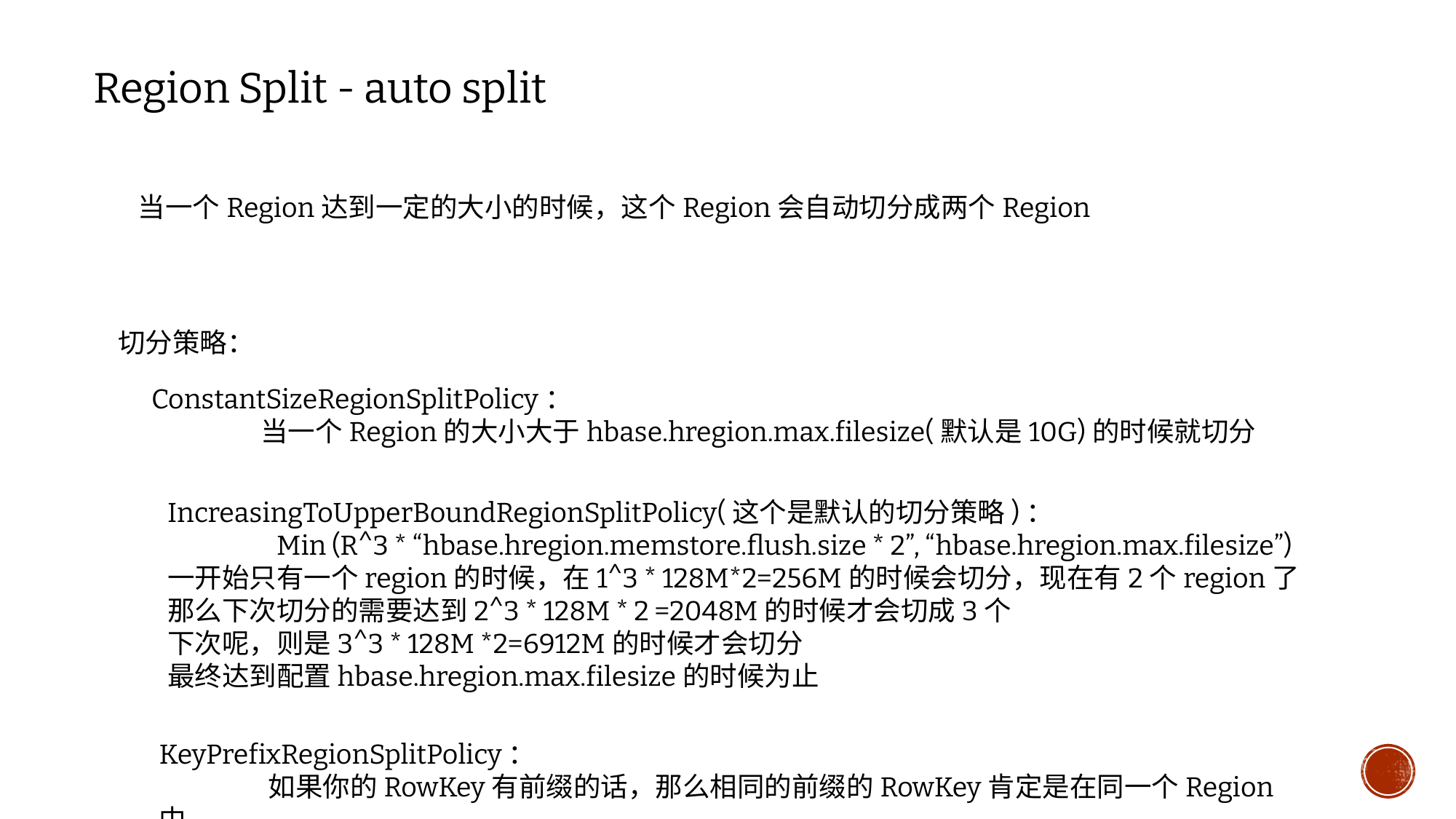

Region Split - auto split
当一个Region达到一定的大小的时候，这个Region会自动切分成两个Region
切分策略：
ConstantSizeRegionSplitPolicy：
	当一个Region的大小大于hbase.hregion.max.filesize(默认是10G)的时候就切分
IncreasingToUpperBoundRegionSplitPolicy(这个是默认的切分策略)：
	Min (R^3 * “hbase.hregion.memstore.flush.size * 2”, “hbase.hregion.max.filesize”)
一开始只有一个region的时候，在1^3 * 128M*2=256M的时候会切分，现在有2个region了
那么下次切分的需要达到2^3 * 128M * 2 =2048M的时候才会切成3个
下次呢，则是3^3 * 128M *2=6912M的时候才会切分
最终达到配置hbase.hregion.max.filesize的时候为止
KeyPrefixRegionSplitPolicy：
	如果你的RowKey有前缀的话，那么相同的前缀的RowKey肯定是在同一个Region中